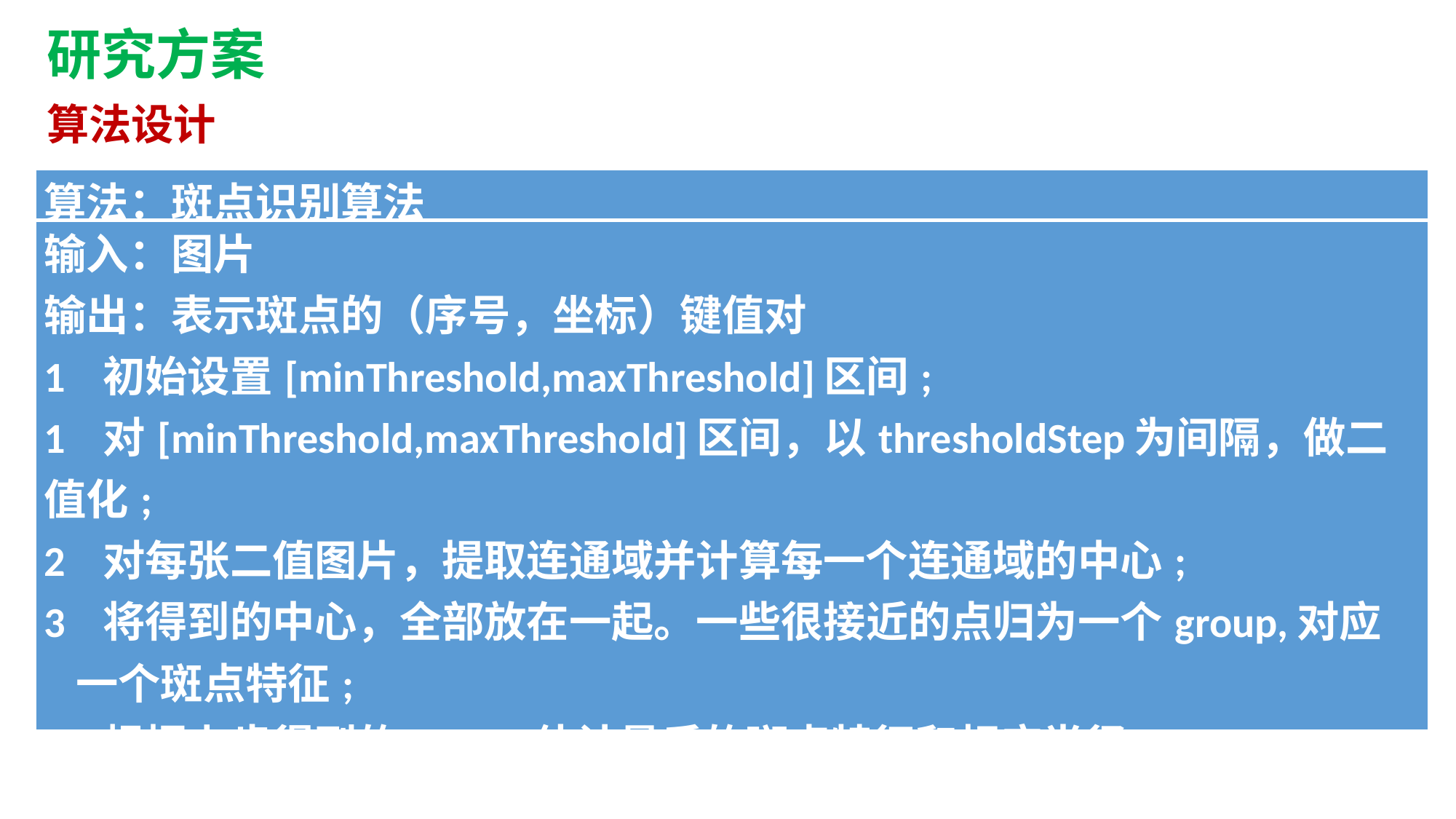

研究方案
算法设计

| 算法：斑点识别算法 |
| --- |
| 输入：图片 输出：表示斑点的（序号，坐标）键值对 1 初始设置[minThreshold,maxThreshold]区间; 1 对[minThreshold,maxThreshold]区间，以thresholdStep为间隔，做二值化; 2 对每张二值图片，提取连通域并计算每一个连通域的中心; 3 将得到的中心，全部放在一起。一些很接近的点归为一个group,对应一个斑点特征; 4 根据上步得到的group,估计最后的斑点特征和相应半径; 5 return 斑点的（序号，坐标）键值对; |